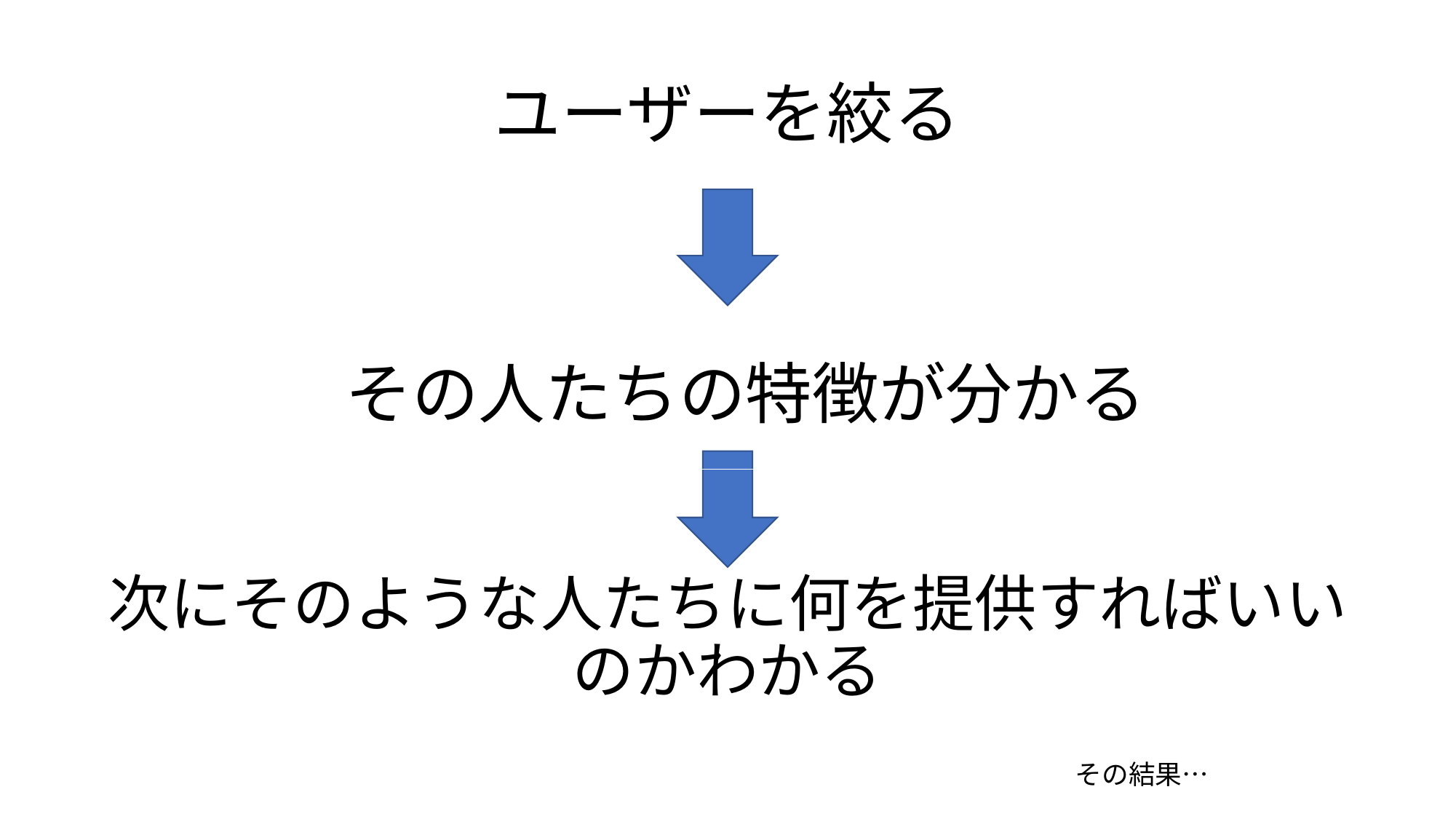

# ユーザーを絞る

その人たちの特徴が分かる

次にそのような人たちに何を提供すればいいのかわかる
その結果…